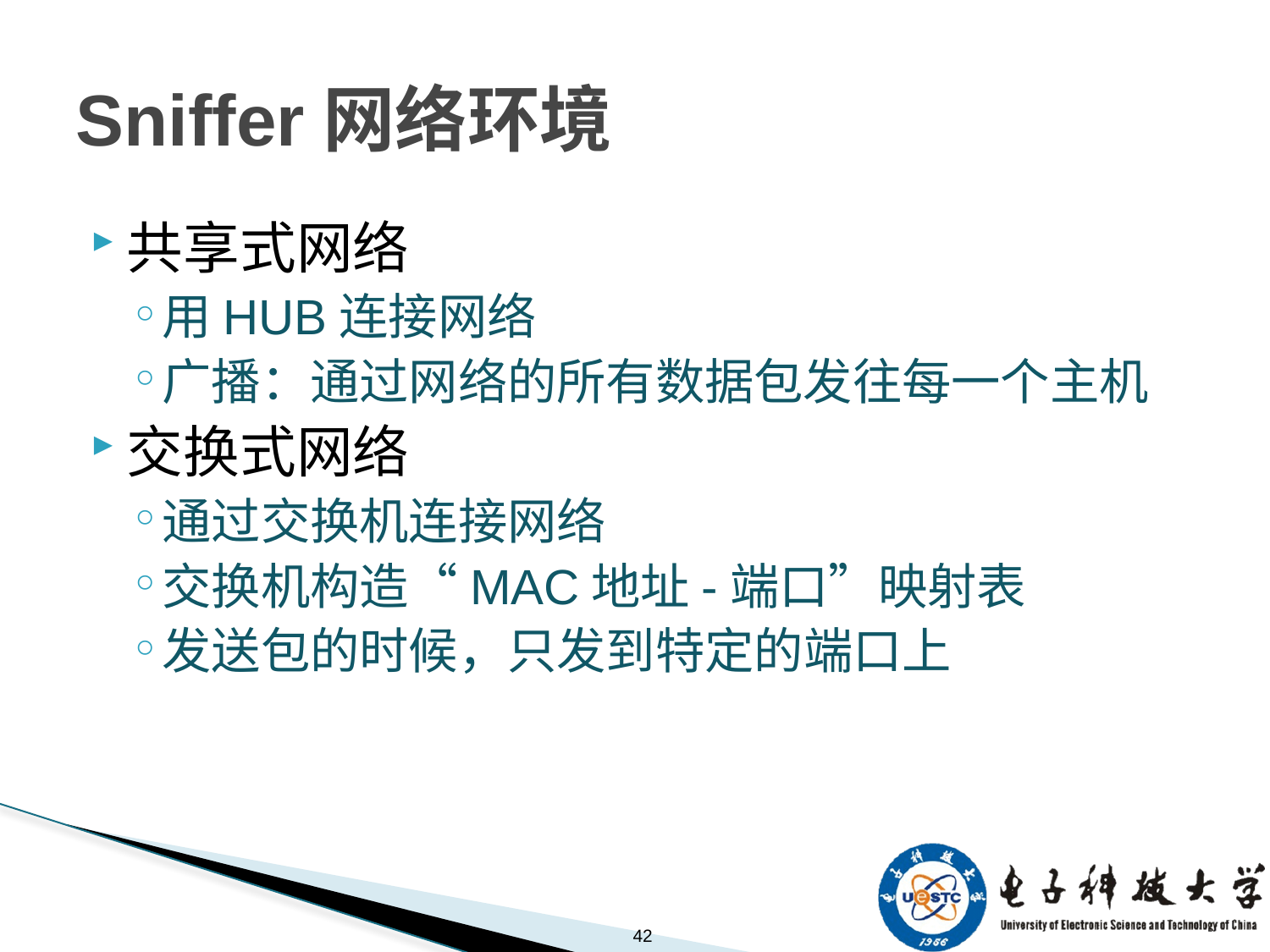

# Sniffer网络环境
共享式网络
用HUB连接网络
广播：通过网络的所有数据包发往每一个主机
交换式网络
通过交换机连接网络
交换机构造“MAC地址-端口”映射表
发送包的时候，只发到特定的端口上
42